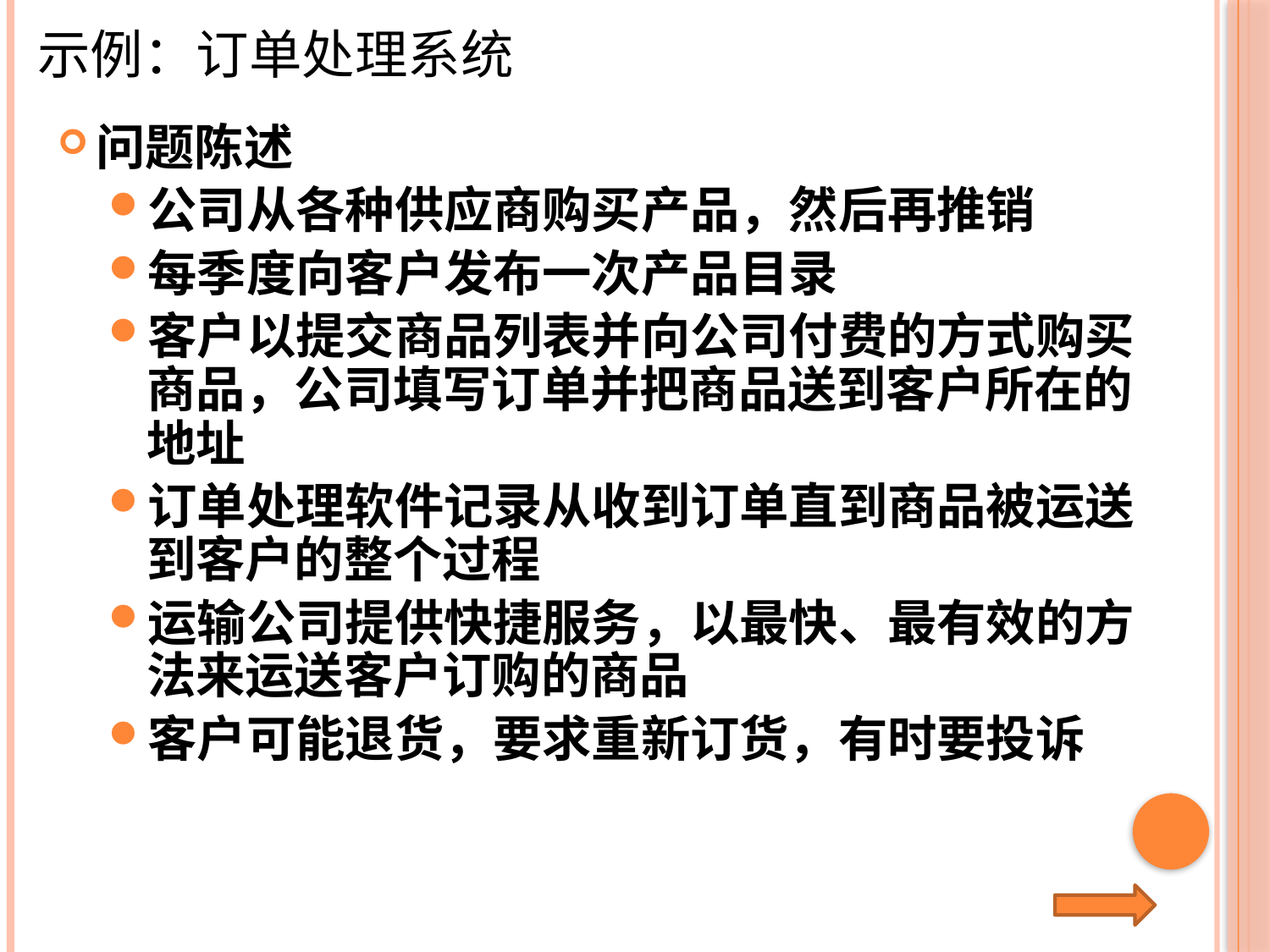

# 示例：订单处理系统
问题陈述
公司从各种供应商购买产品，然后再推销
每季度向客户发布一次产品目录
客户以提交商品列表并向公司付费的方式购买商品，公司填写订单并把商品送到客户所在的地址
订单处理软件记录从收到订单直到商品被运送到客户的整个过程
运输公司提供快捷服务，以最快、最有效的方法来运送客户订购的商品
客户可能退货，要求重新订货，有时要投诉